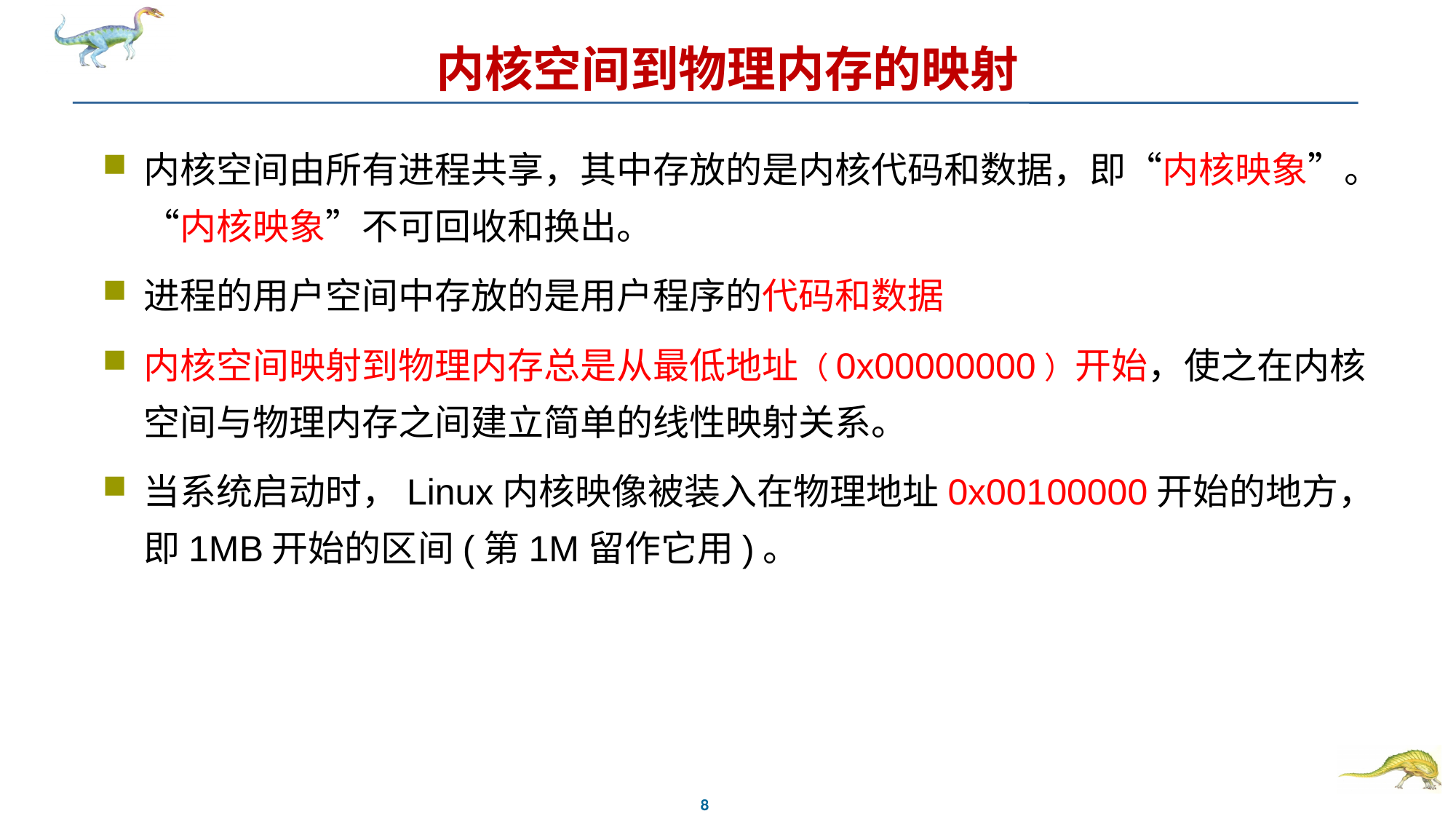

# 内核空间到物理内存的映射
内核空间由所有进程共享，其中存放的是内核代码和数据，即“内核映象”。 “内核映象”不可回收和换出。
进程的用户空间中存放的是用户程序的代码和数据
内核空间映射到物理内存总是从最低地址（0x00000000）开始，使之在内核空间与物理内存之间建立简单的线性映射关系。
当系统启动时，Linux内核映像被装入在物理地址0x00100000开始的地方，即1MB开始的区间(第1M留作它用)。